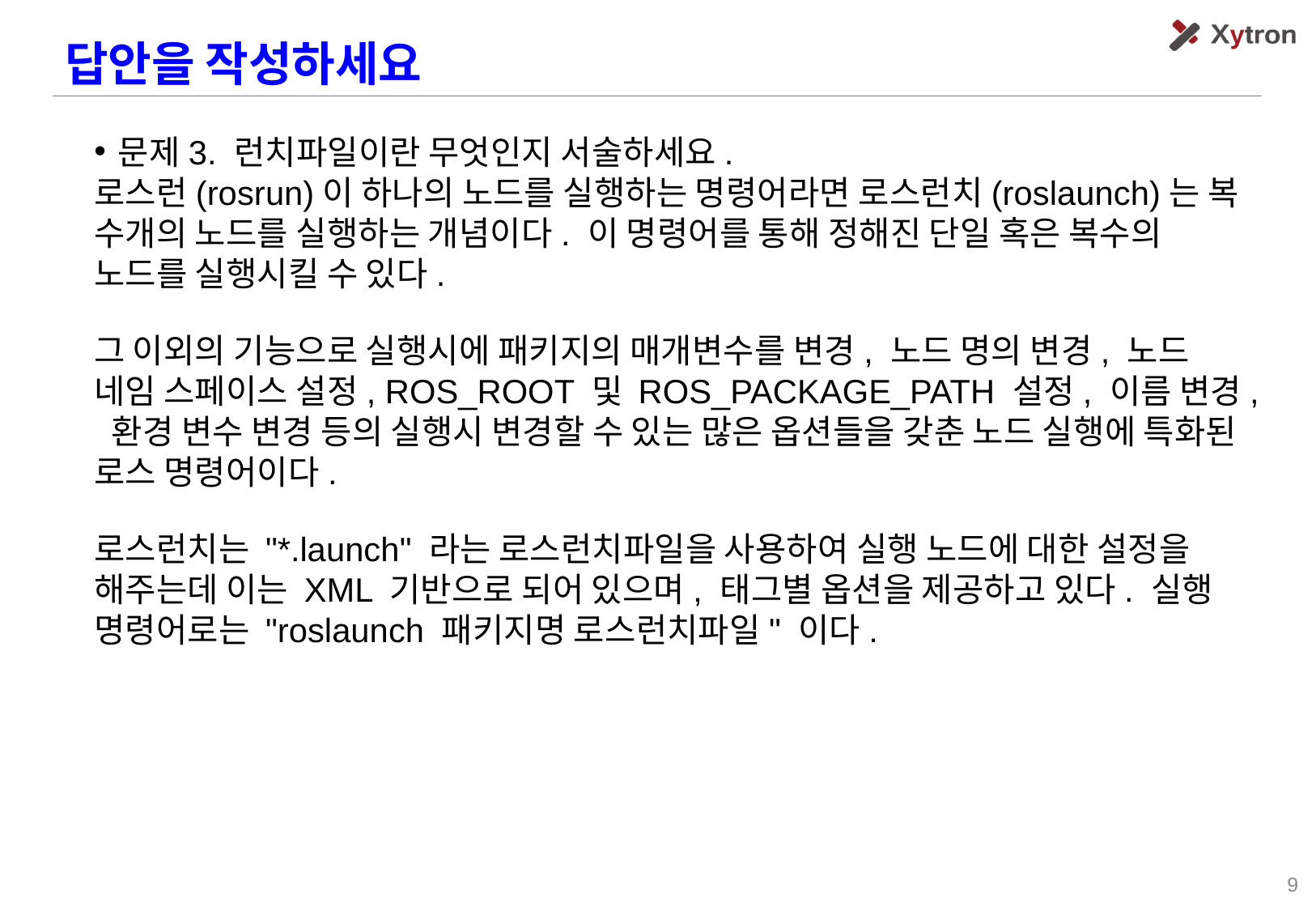

답안을 작성하세요
문제3. 런치파일이란 무엇인지 서술하세요.
로스런(rosrun)이 하나의 노드를 실행하는 명령어라면 로스런치(roslaunch)는 복 수개의 노드를 실행하는 개념이다. 이 명령어를 통해 정해진 단일 혹은 복수의 노드를 실행시킬 수 있다.

그 이외의 기능으로 실행시에 패키지의 매개변수를 변경, 노드 명의 변경, 노드 네임 스페이스 설정, ROS_ROOT 및 ROS_PACKAGE_PATH 설정, 이름 변경, 환경 변수 변경 등의 실행시 변경할 수 있는 많은 옵션들을 갖춘 노드 실행에 특화된 로스 명령어이다.

로스런치는 "*.launch" 라는 로스런치파일을 사용하여 실행 노드에 대한 설정을 해주는데 이는 XML 기반으로 되어 있으며, 태그별 옵션을 제공하고 있다. 실행 명령어로는 "roslaunch 패키지명 로스런치파일" 이다.
9